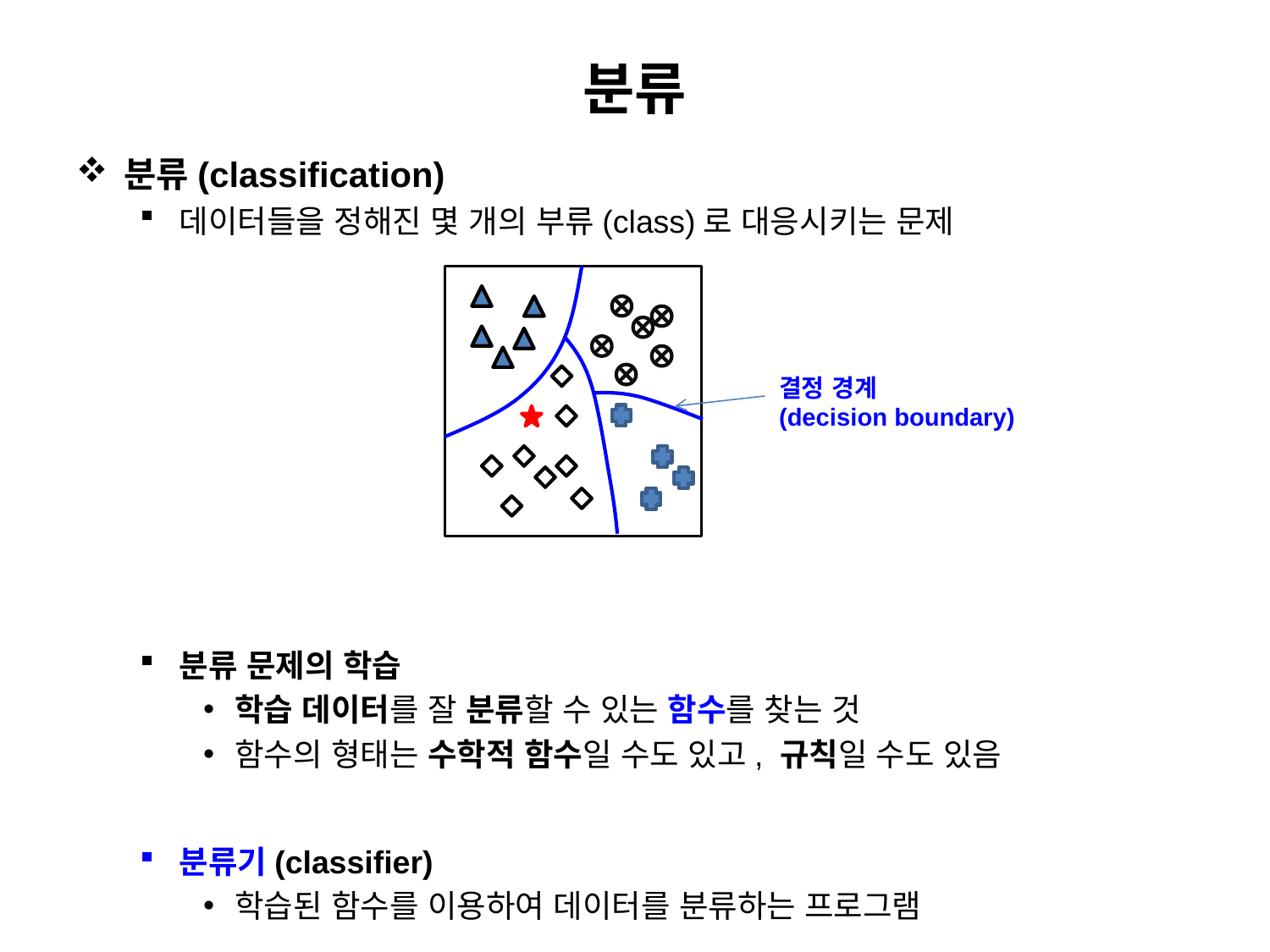

# 분류
분류(classification)
데이터들을 정해진 몇 개의 부류(class)로 대응시키는 문제

분류 문제의 학습
학습 데이터를 잘 분류할 수 있는 함수를 찾는 것
함수의 형태는 수학적 함수일 수도 있고, 규칙일 수도 있음

분류기(classifier)
학습된 함수를 이용하여 데이터를 분류하는 프로그램

결정 경계
(decision boundary)